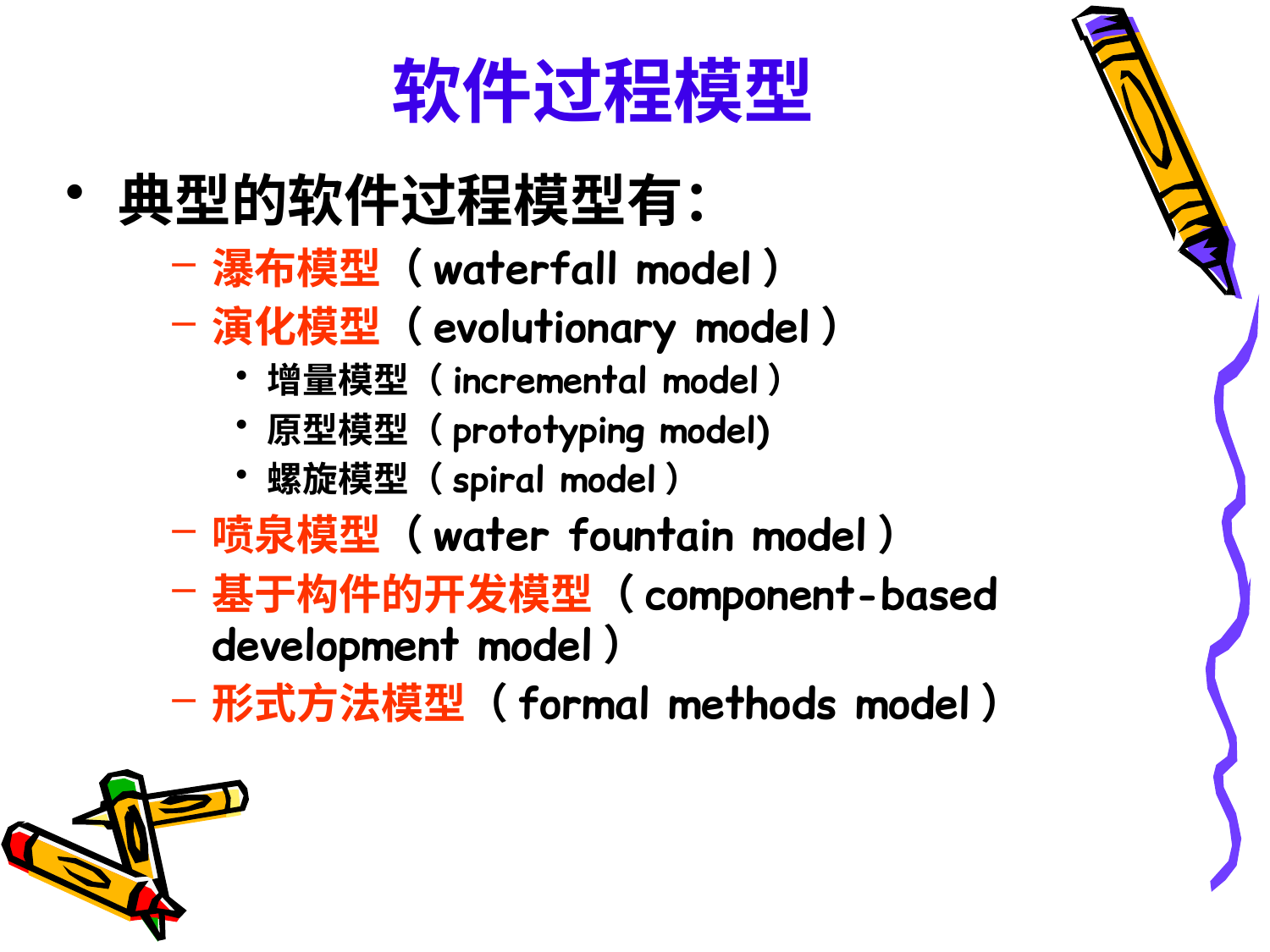

# 软件过程模型
典型的软件过程模型有：
瀑布模型（waterfall model）
演化模型（evolutionary model）
增量模型（incremental model）
原型模型（prototyping model)
螺旋模型（spiral model）
喷泉模型（water fountain model）
基于构件的开发模型（component-based development model）
形式方法模型（formal methods model）